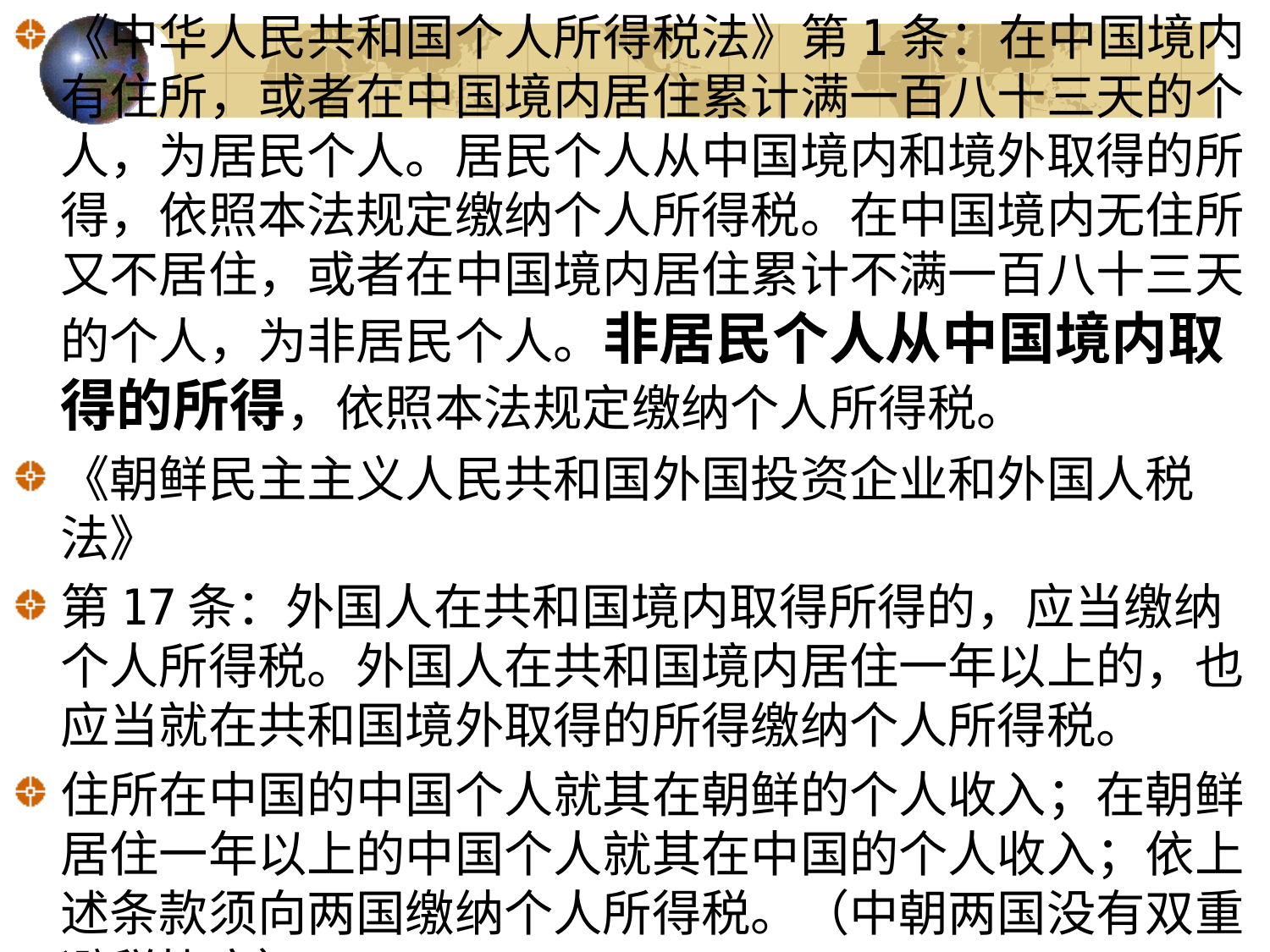

《中华人民共和国个人所得税法》第1条：在中国境内有住所，或者在中国境内居住累计满一百八十三天的个人，为居民个人。居民个人从中国境内和境外取得的所得，依照本法规定缴纳个人所得税。在中国境内无住所又不居住，或者在中国境内居住累计不满一百八十三天的个人，为非居民个人。非居民个人从中国境内取得的所得，依照本法规定缴纳个人所得税。
《朝鲜民主主义人民共和国外国投资企业和外国人税法》
第17条：外国人在共和国境内取得所得的，应当缴纳个人所得税。外国人在共和国境内居住一年以上的，也应当就在共和国境外取得的所得缴纳个人所得税。
住所在中国的中国个人就其在朝鲜的个人收入；在朝鲜居住一年以上的中国个人就其在中国的个人收入；依上述条款须向两国缴纳个人所得税。（中朝两国没有双重避税协定）